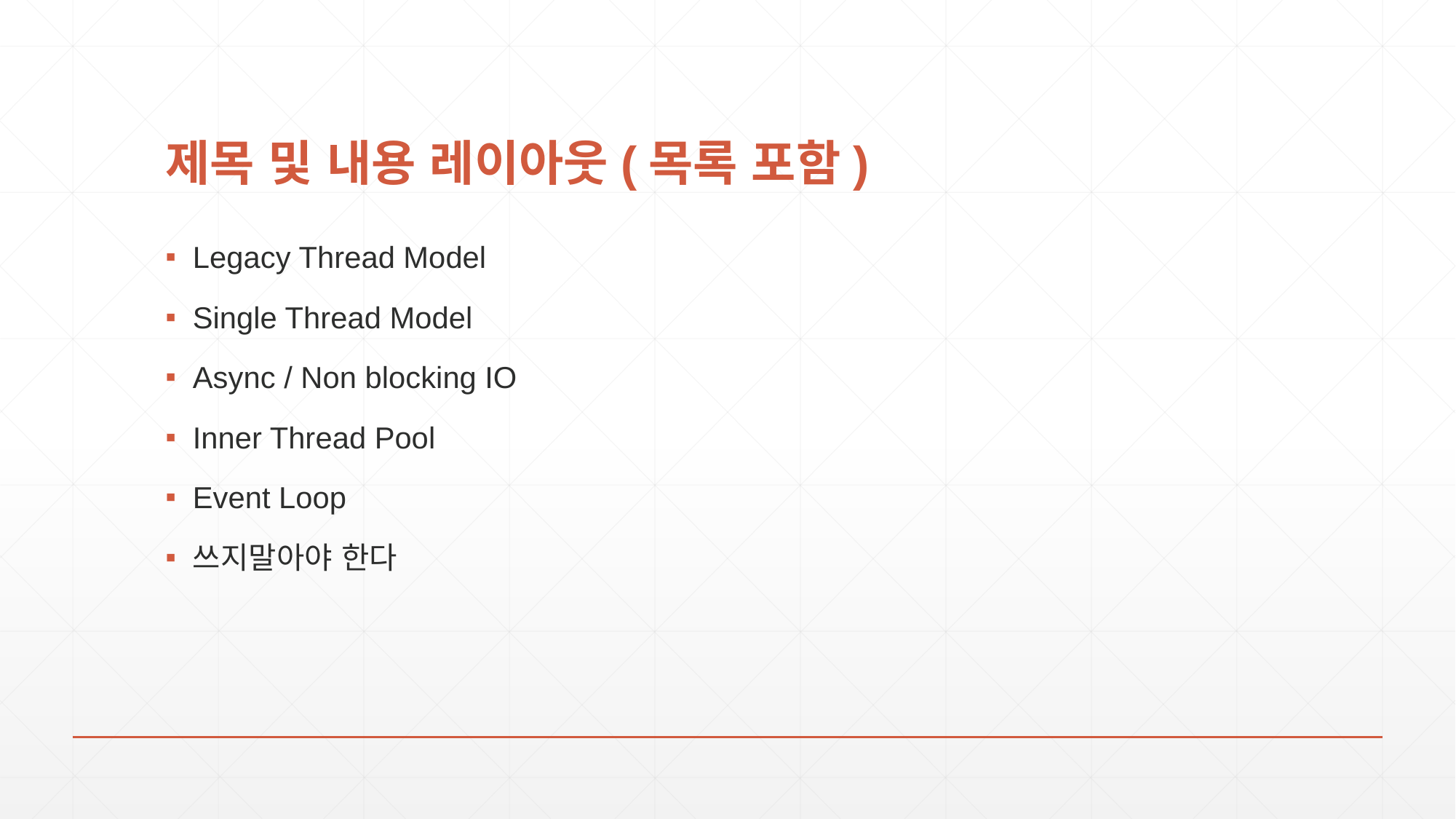

# 제목 및 내용 레이아웃(목록 포함)
Legacy Thread Model
Single Thread Model
Async / Non blocking IO
Inner Thread Pool
Event Loop
쓰지말아야 한다